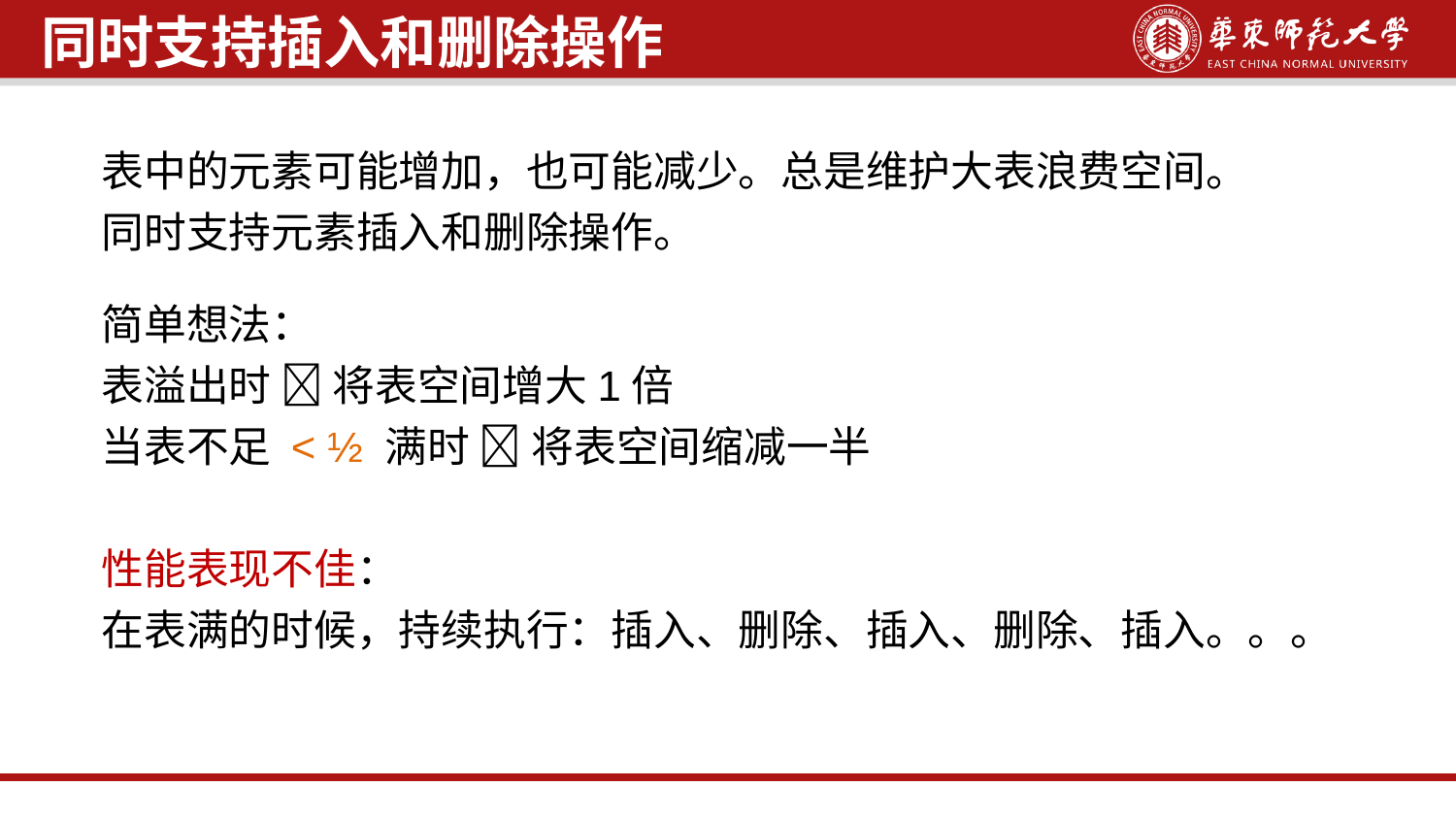

同时支持插入和删除操作
表中的元素可能增加，也可能减少。总是维护大表浪费空间。
同时支持元素插入和删除操作。

简单想法：
表溢出时 ⇒ 将表空间增大1倍
当表不足 < ½ 满时 → 将表空间缩减一半

性能表现不佳：
在表满的时候，持续执行：插入、删除、插入、删除、插入。。。